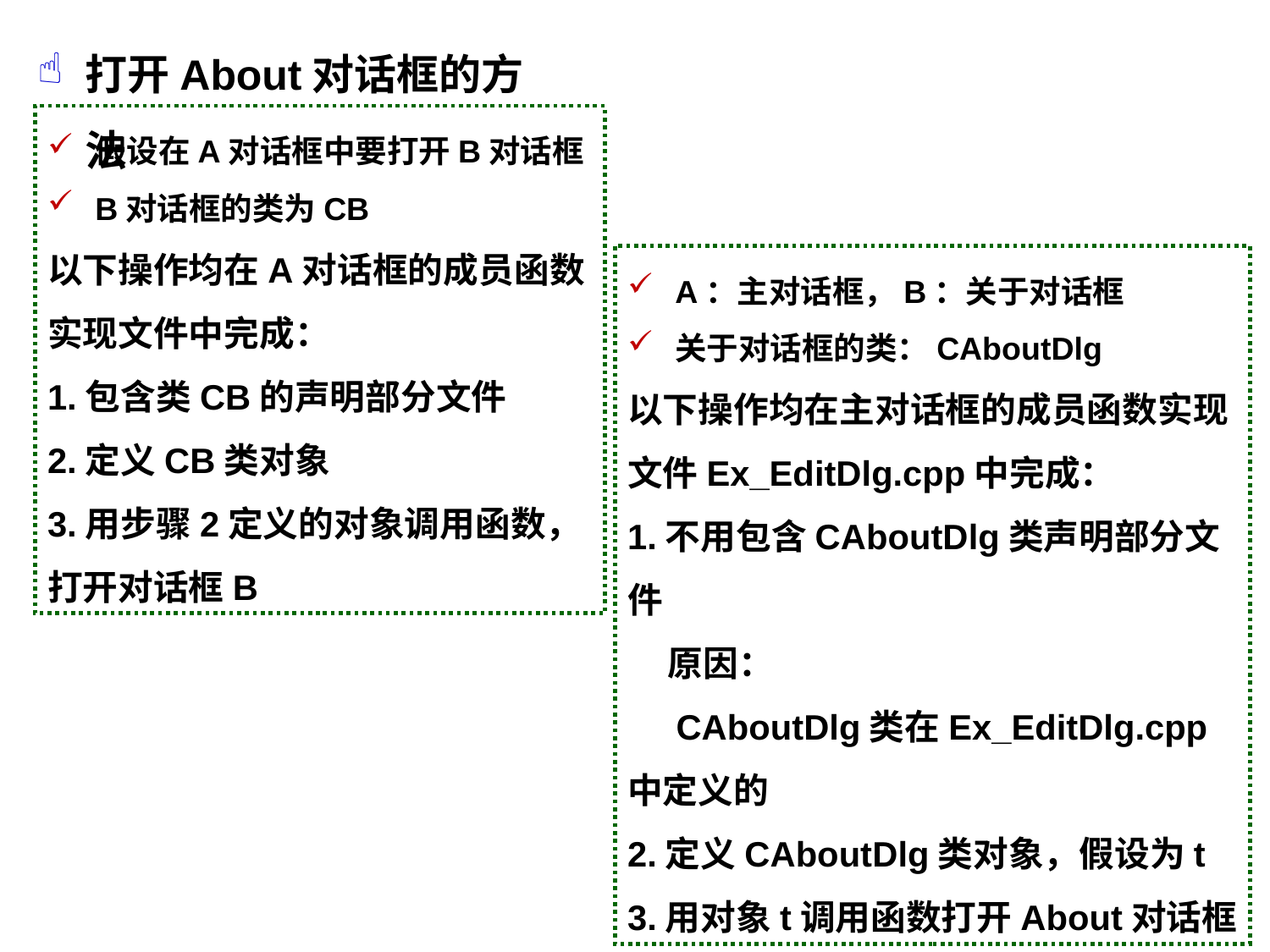

打开About对话框的方法
假设在A对话框中要打开B对话框
B对话框的类为CB
以下操作均在A对话框的成员函数实现文件中完成：
1.包含类CB的声明部分文件
2.定义CB类对象
3.用步骤2定义的对象调用函数，打开对话框B
A：主对话框，B：关于对话框
关于对话框的类：CAboutDlg
以下操作均在主对话框的成员函数实现文件Ex_EditDlg.cpp中完成：
1.不用包含CAboutDlg类声明部分文件
    原因：
     CAboutDlg类在Ex_EditDlg.cpp中定义的
2.定义CAboutDlg类对象，假设为t
3.用对象t调用函数打开About对话框